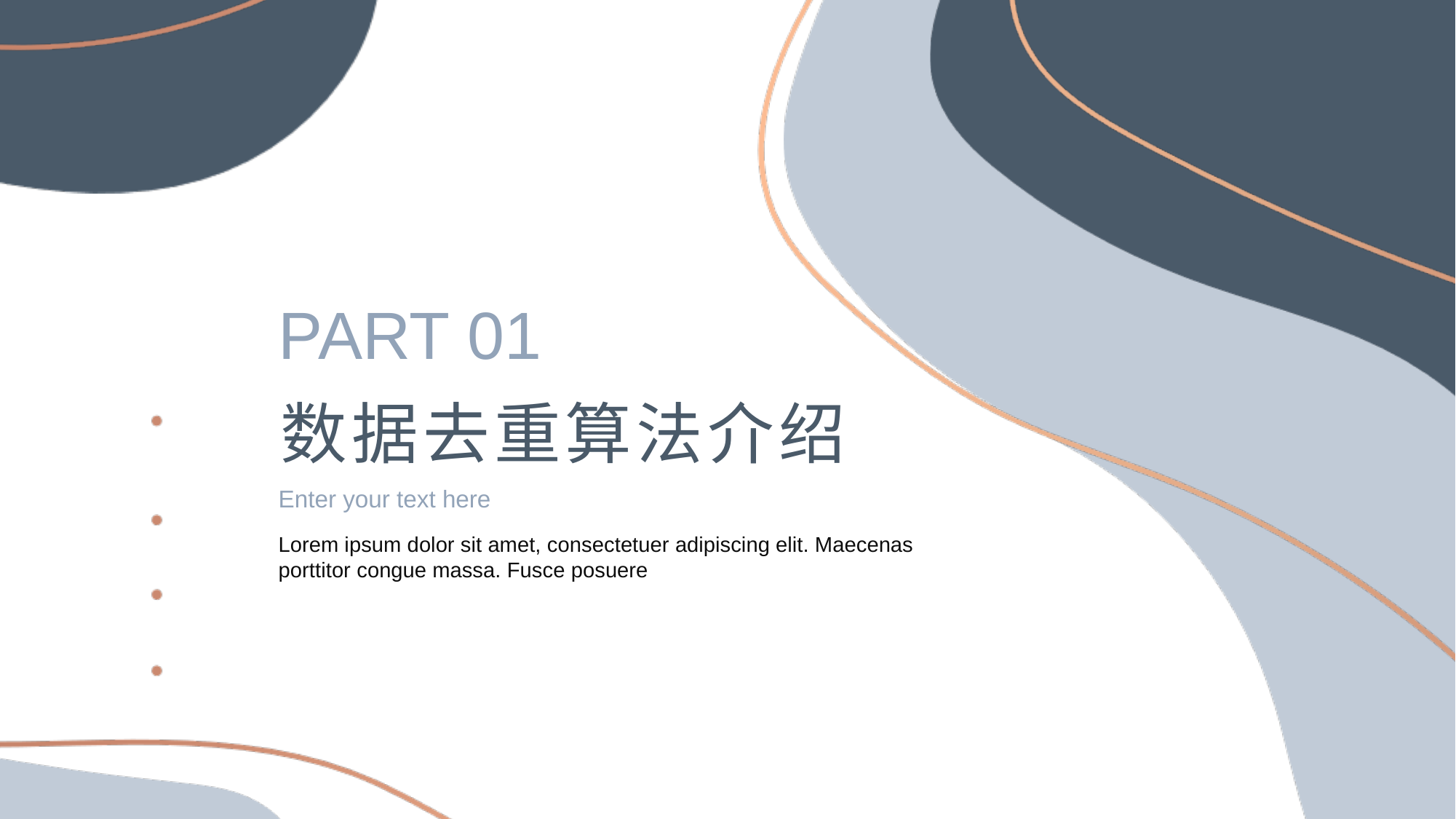

PART 01
数据去重算法介绍
Enter your text here
Lorem ipsum dolor sit amet, consectetuer adipiscing elit. Maecenas porttitor congue massa. Fusce posuere